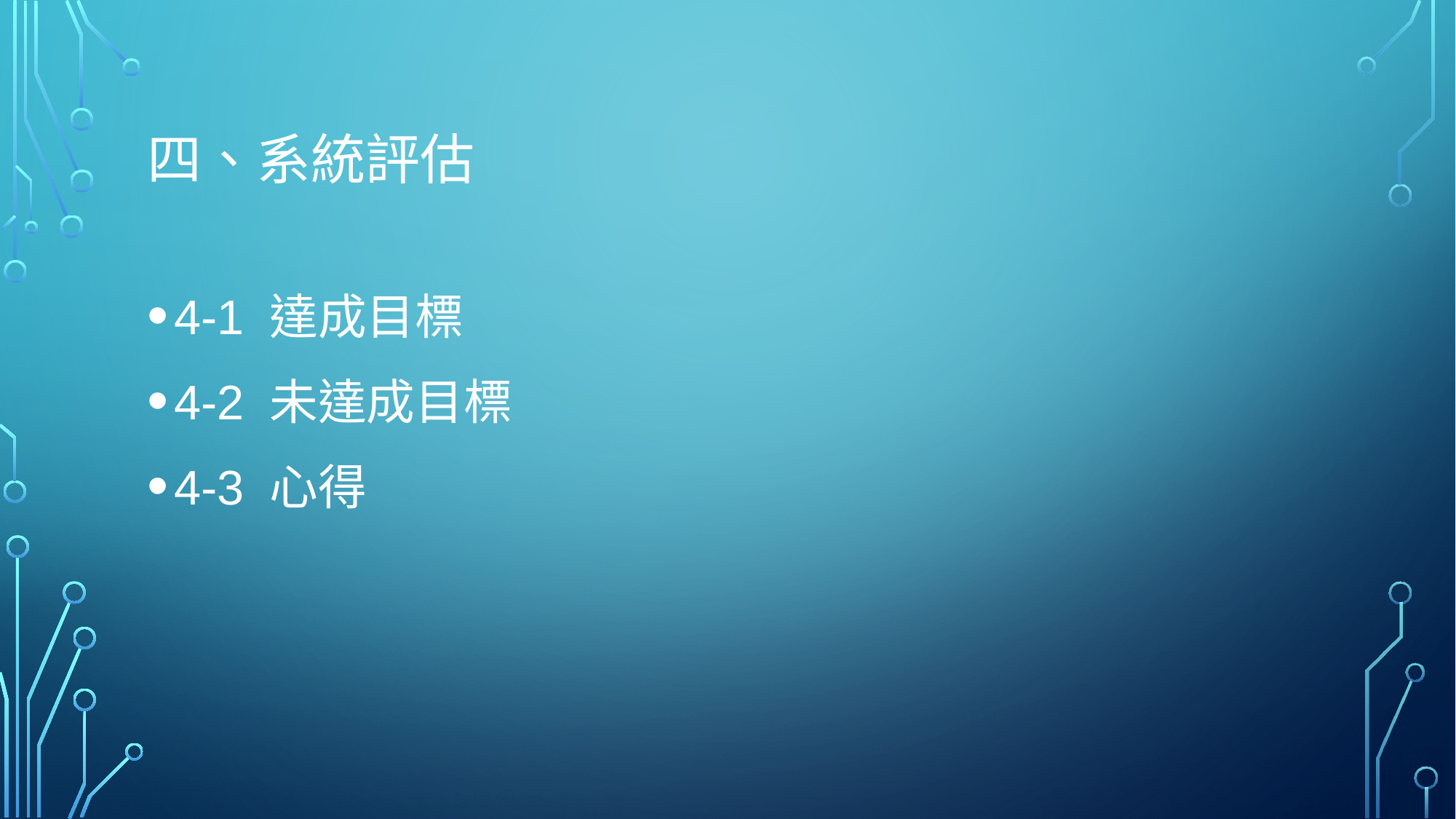

# 四、系統評估
4-1 達成目標
4-2 未達成目標
4-3 心得